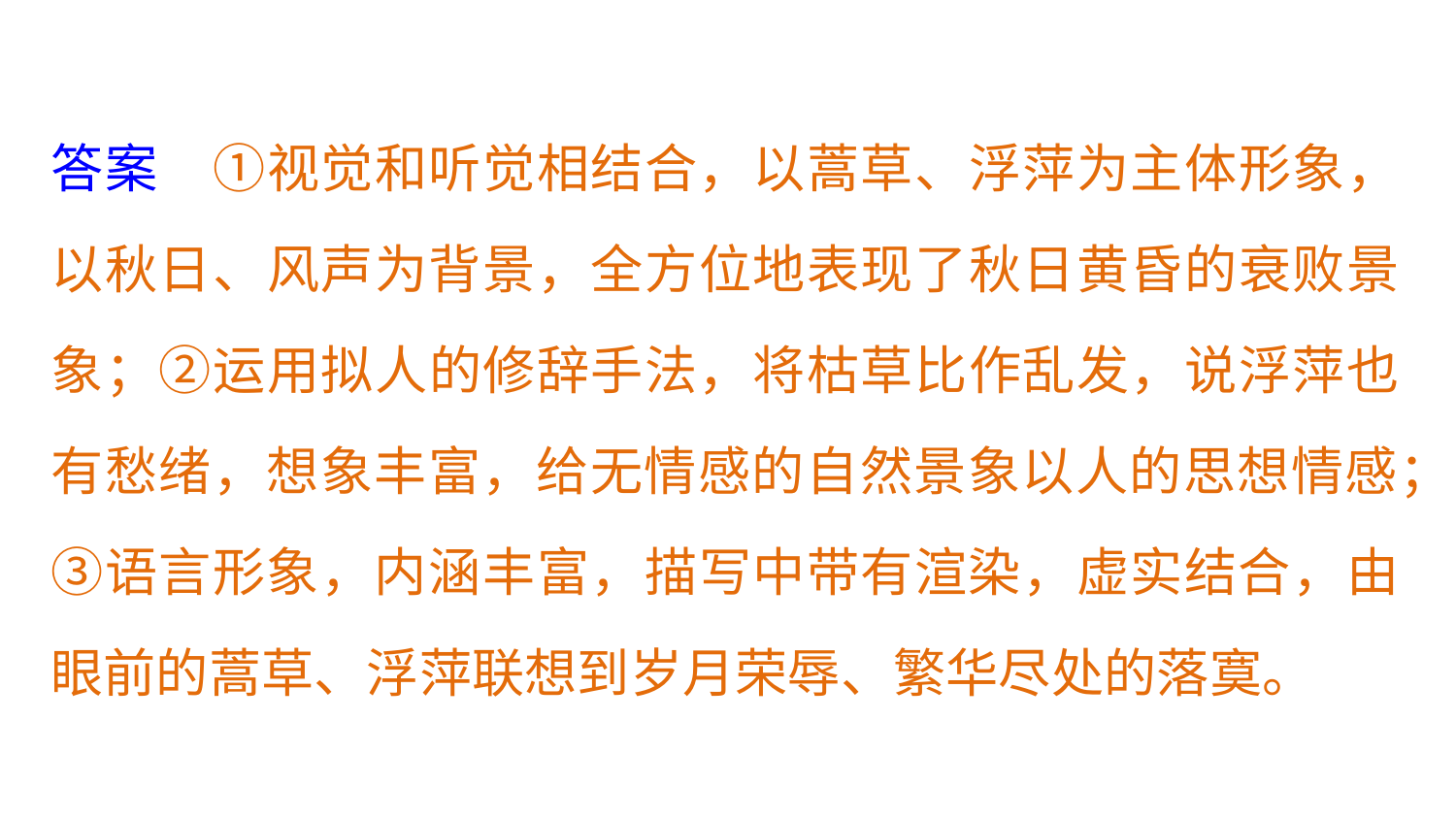

答案　①视觉和听觉相结合，以蒿草、浮萍为主体形象，以秋日、风声为背景，全方位地表现了秋日黄昏的衰败景象；②运用拟人的修辞手法，将枯草比作乱发，说浮萍也有愁绪，想象丰富，给无情感的自然景象以人的思想情感；③语言形象，内涵丰富，描写中带有渲染，虚实结合，由眼前的蒿草、浮萍联想到岁月荣辱、繁华尽处的落寞。